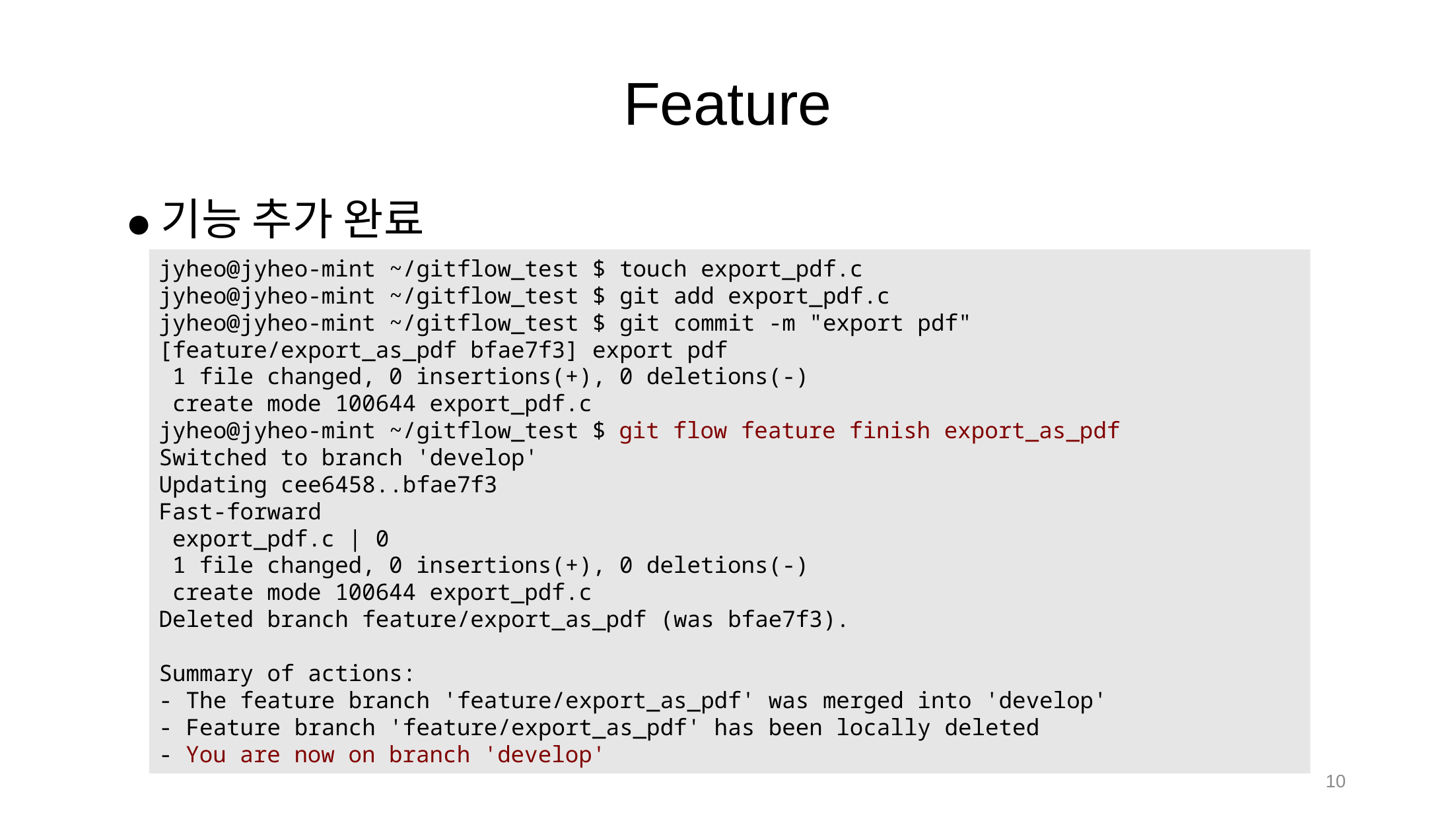

Feature
기능 추가 완료
jyheo@jyheo-mint ~/gitflow_test $ touch export_pdf.c
jyheo@jyheo-mint ~/gitflow_test $ git add export_pdf.c
jyheo@jyheo-mint ~/gitflow_test $ git commit -m "export pdf"
[feature/export_as_pdf bfae7f3] export pdf
 1 file changed, 0 insertions(+), 0 deletions(-)
 create mode 100644 export_pdf.c
jyheo@jyheo-mint ~/gitflow_test $ git flow feature finish export_as_pdf
Switched to branch 'develop'
Updating cee6458..bfae7f3
Fast-forward
 export_pdf.c | 0
 1 file changed, 0 insertions(+), 0 deletions(-)
 create mode 100644 export_pdf.c
Deleted branch feature/export_as_pdf (was bfae7f3).

Summary of actions:
- The feature branch 'feature/export_as_pdf' was merged into 'develop'
- Feature branch 'feature/export_as_pdf' has been locally deleted
- You are now on branch 'develop'
10